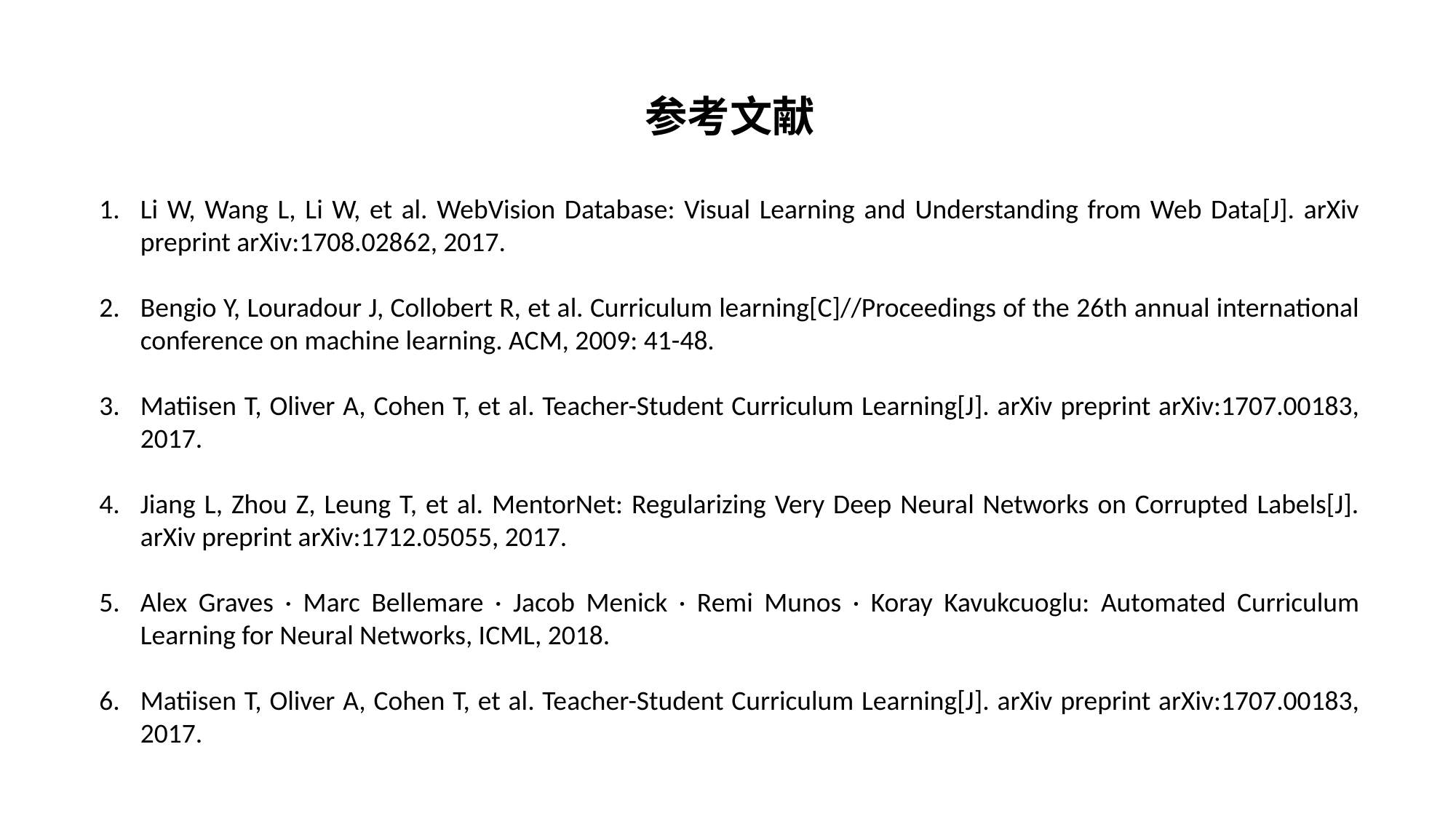

参考文献

Li W, Wang L, Li W, et al. WebVision Database: Visual Learning and Understanding from Web Data[J]. arXiv preprint arXiv:1708.02862, 2017.

Bengio Y, Louradour J, Collobert R, et al. Curriculum learning[C]//Proceedings of the 26th annual international conference on machine learning. ACM, 2009: 41-48.

Matiisen T, Oliver A, Cohen T, et al. Teacher-Student Curriculum Learning[J]. arXiv preprint arXiv:1707.00183, 2017.

Jiang L, Zhou Z, Leung T, et al. MentorNet: Regularizing Very Deep Neural Networks on Corrupted Labels[J]. arXiv preprint arXiv:1712.05055, 2017.

Alex Graves · Marc Bellemare · Jacob Menick · Remi Munos · Koray Kavukcuoglu: Automated Curriculum Learning for Neural Networks, ICML, 2018.

Matiisen T, Oliver A, Cohen T, et al. Teacher-Student Curriculum Learning[J]. arXiv preprint arXiv:1707.00183, 2017.